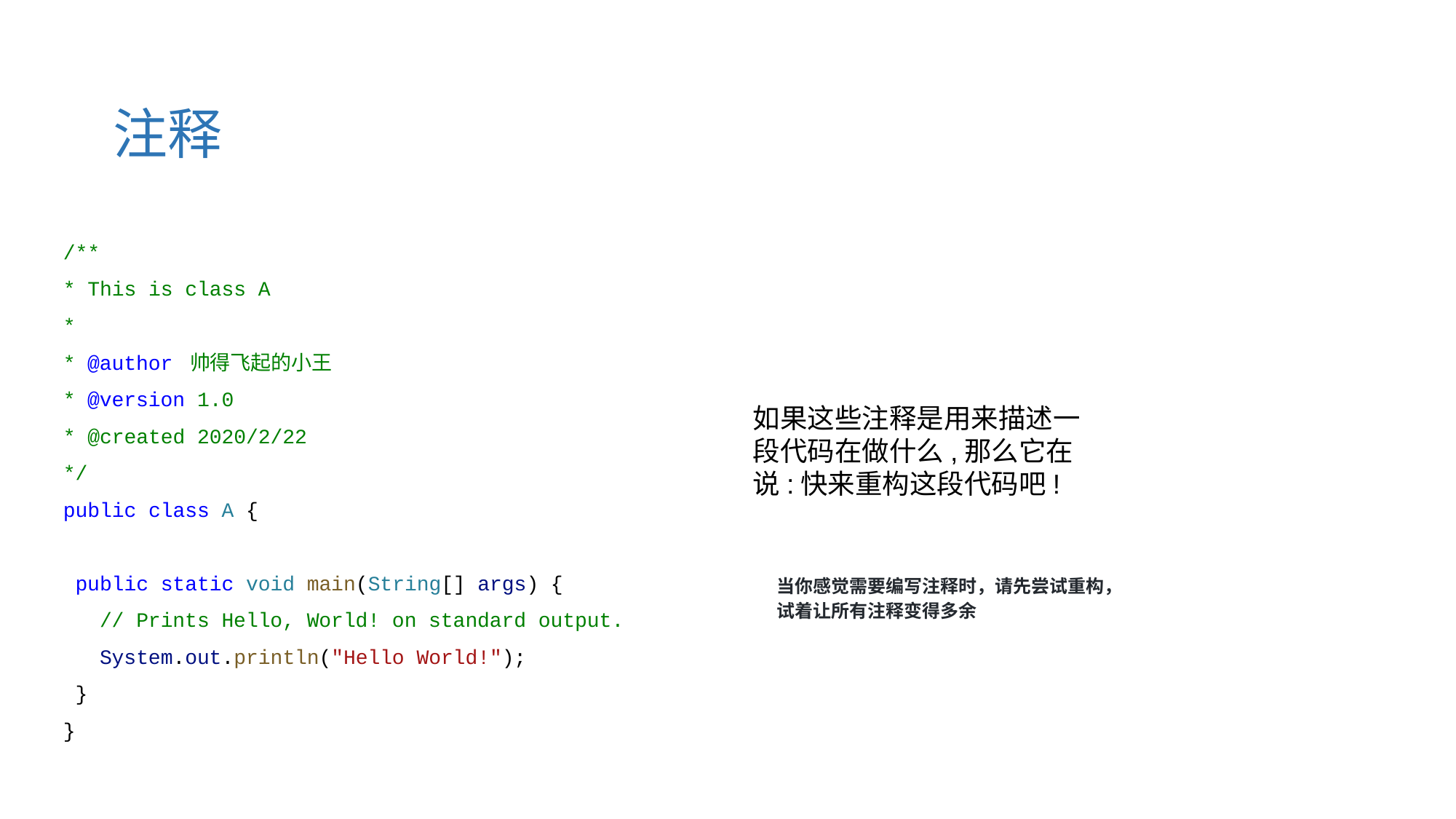

注释
/**
* This is class A
*
* @author 帅得飞起的小王
* @version 1.0
* @created 2020/2/22
*/
public class A {

 public static void main(String[] args) {
   // Prints Hello, World! on standard output.
   System.out.println("Hello World!");
 }
}
如果这些注释是用来描述一段代码在做什么,那么它在说:快来重构这段代码吧!
当你感觉需要编写注释时，请先尝试重构，试着让所有注释变得多余